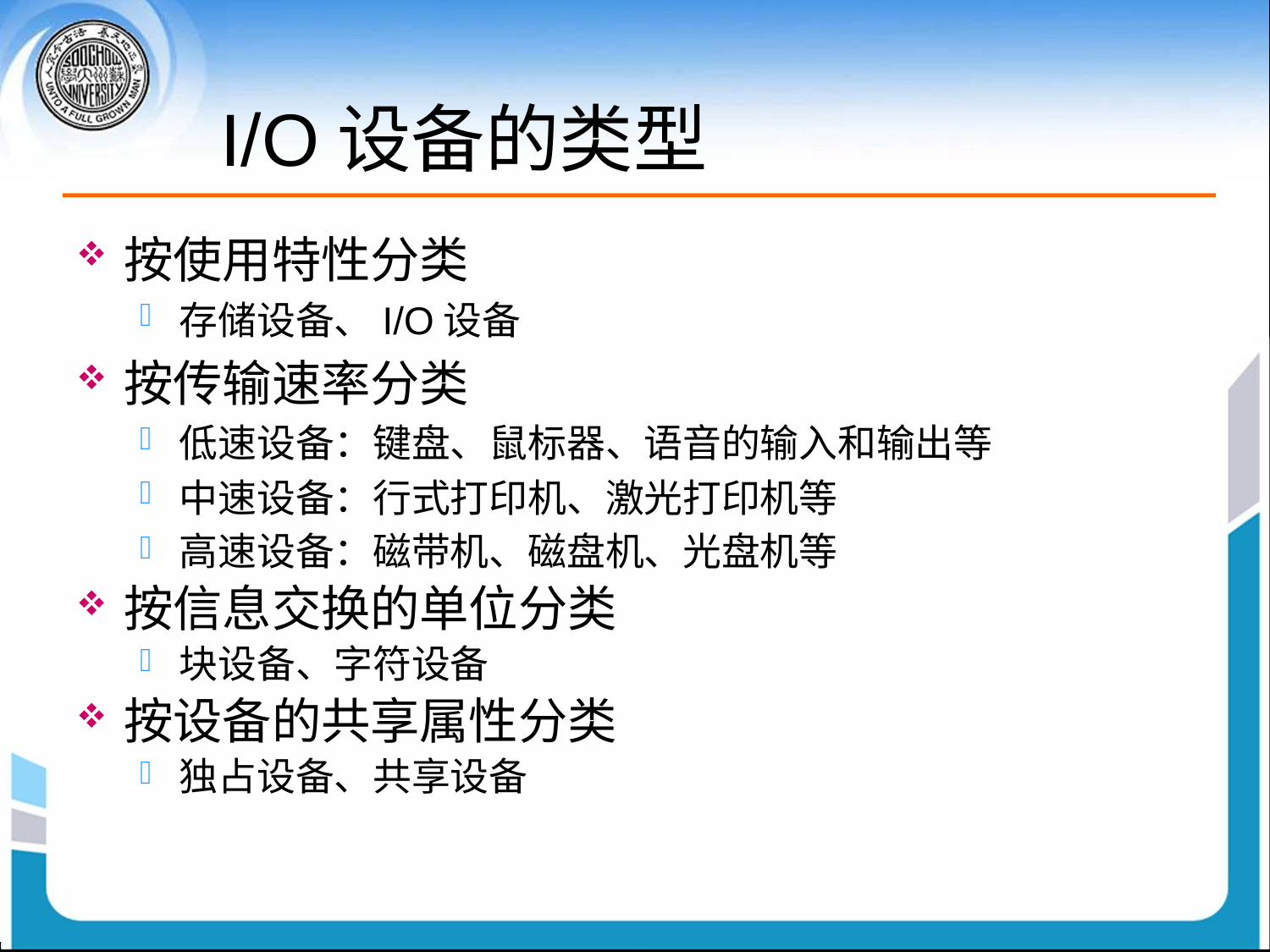

# I/O设备的类型
按使用特性分类
存储设备、I/O设备
按传输速率分类
低速设备：键盘、鼠标器、语音的输入和输出等
中速设备：行式打印机、激光打印机等
高速设备：磁带机、磁盘机、光盘机等
按信息交换的单位分类
块设备、字符设备
按设备的共享属性分类
独占设备、共享设备